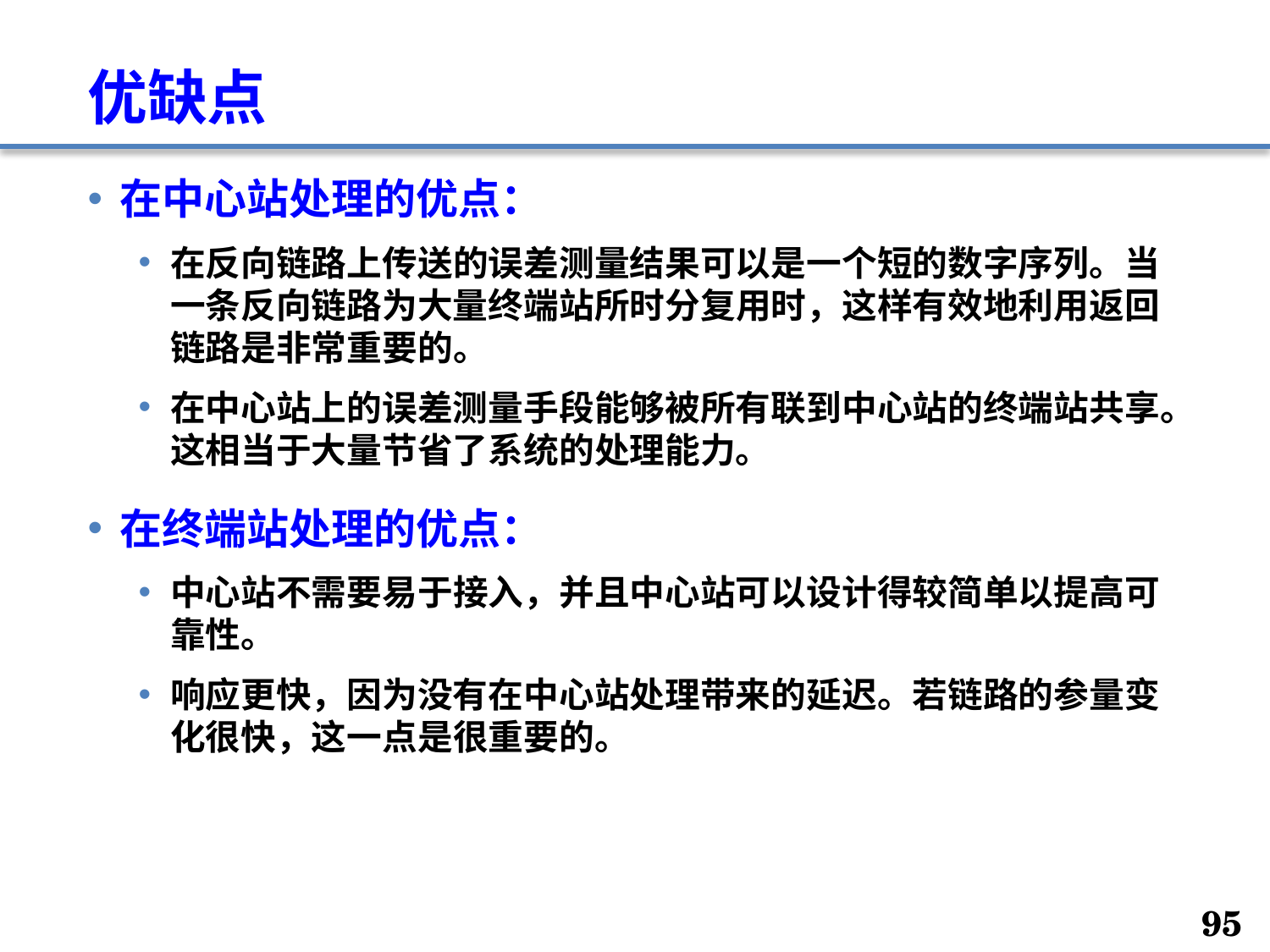

# 优缺点
在中心站处理的优点：
在反向链路上传送的误差测量结果可以是一个短的数字序列。当一条反向链路为大量终端站所时分复用时，这样有效地利用返回链路是非常重要的。
在中心站上的误差测量手段能够被所有联到中心站的终端站共享。这相当于大量节省了系统的处理能力。
在终端站处理的优点：
中心站不需要易于接入，并且中心站可以设计得较简单以提高可靠性。
响应更快，因为没有在中心站处理带来的延迟。若链路的参量变化很快，这一点是很重要的。
95